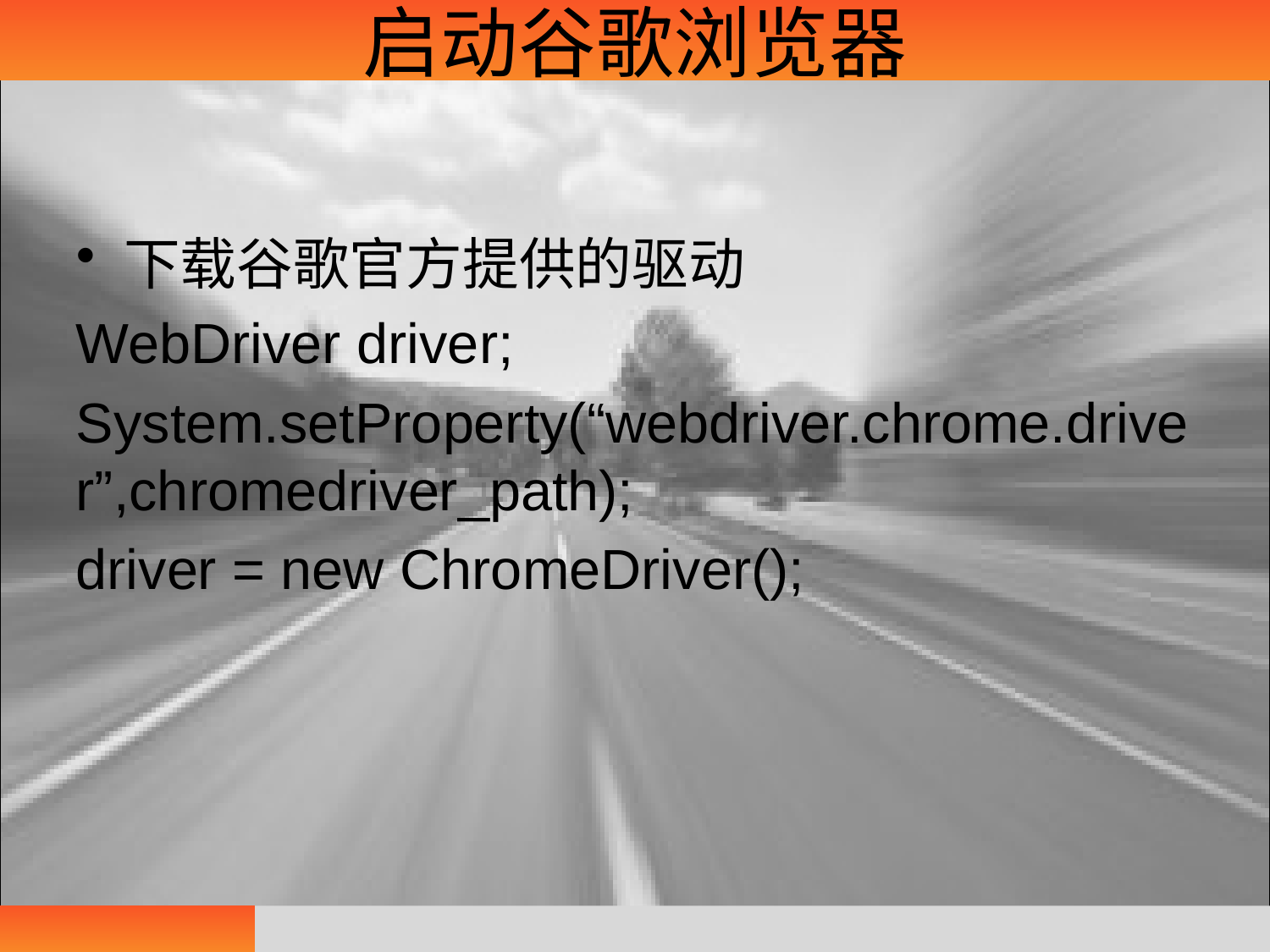

# 启动谷歌浏览器
下载谷歌官方提供的驱动
WebDriver driver;
System.setProperty(“webdriver.chrome.driver”,chromedriver_path);
driver = new ChromeDriver();